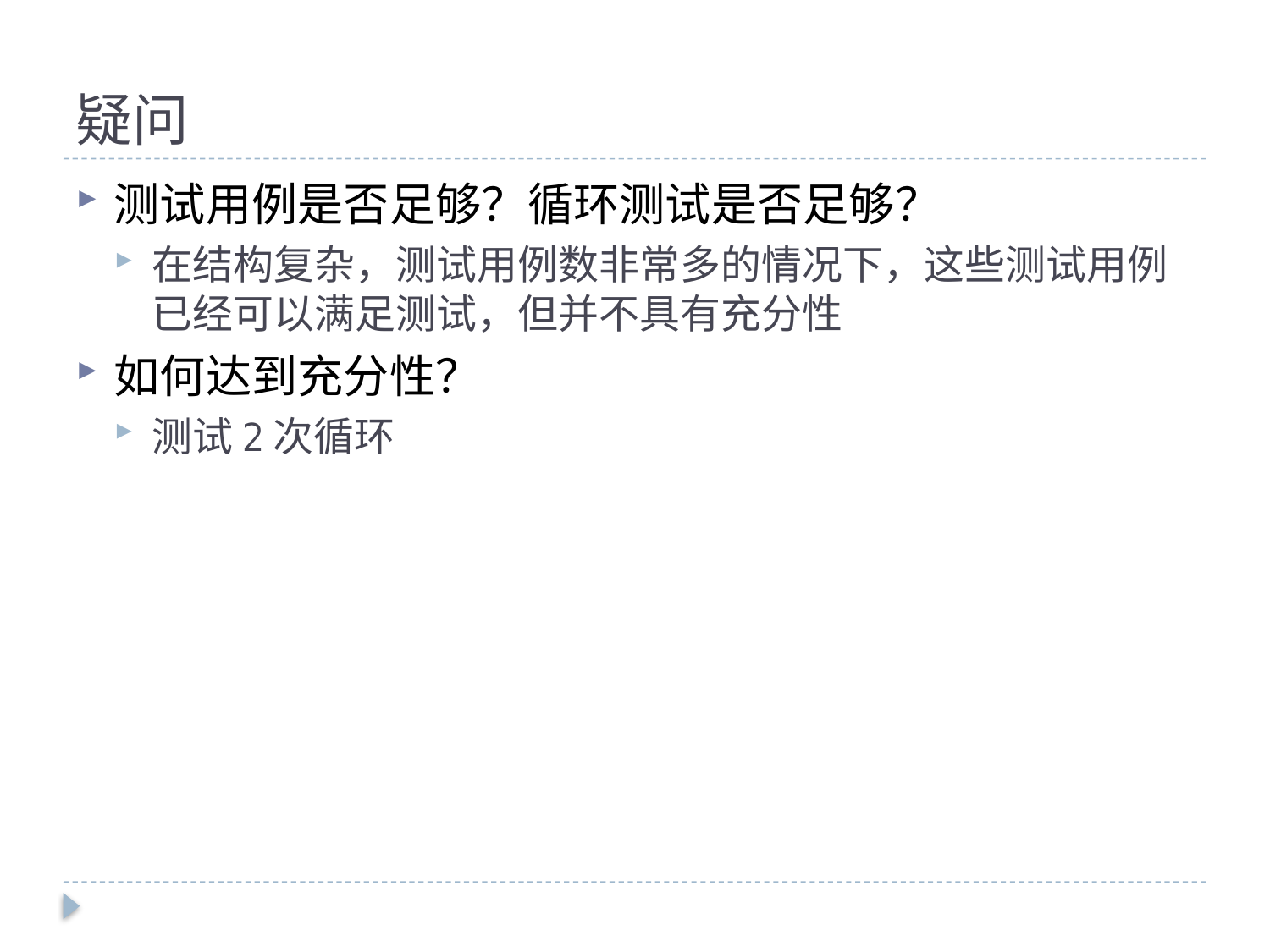

# 疑问
测试用例是否足够？循环测试是否足够？
在结构复杂，测试用例数非常多的情况下，这些测试用例已经可以满足测试，但并不具有充分性
如何达到充分性？
测试2次循环